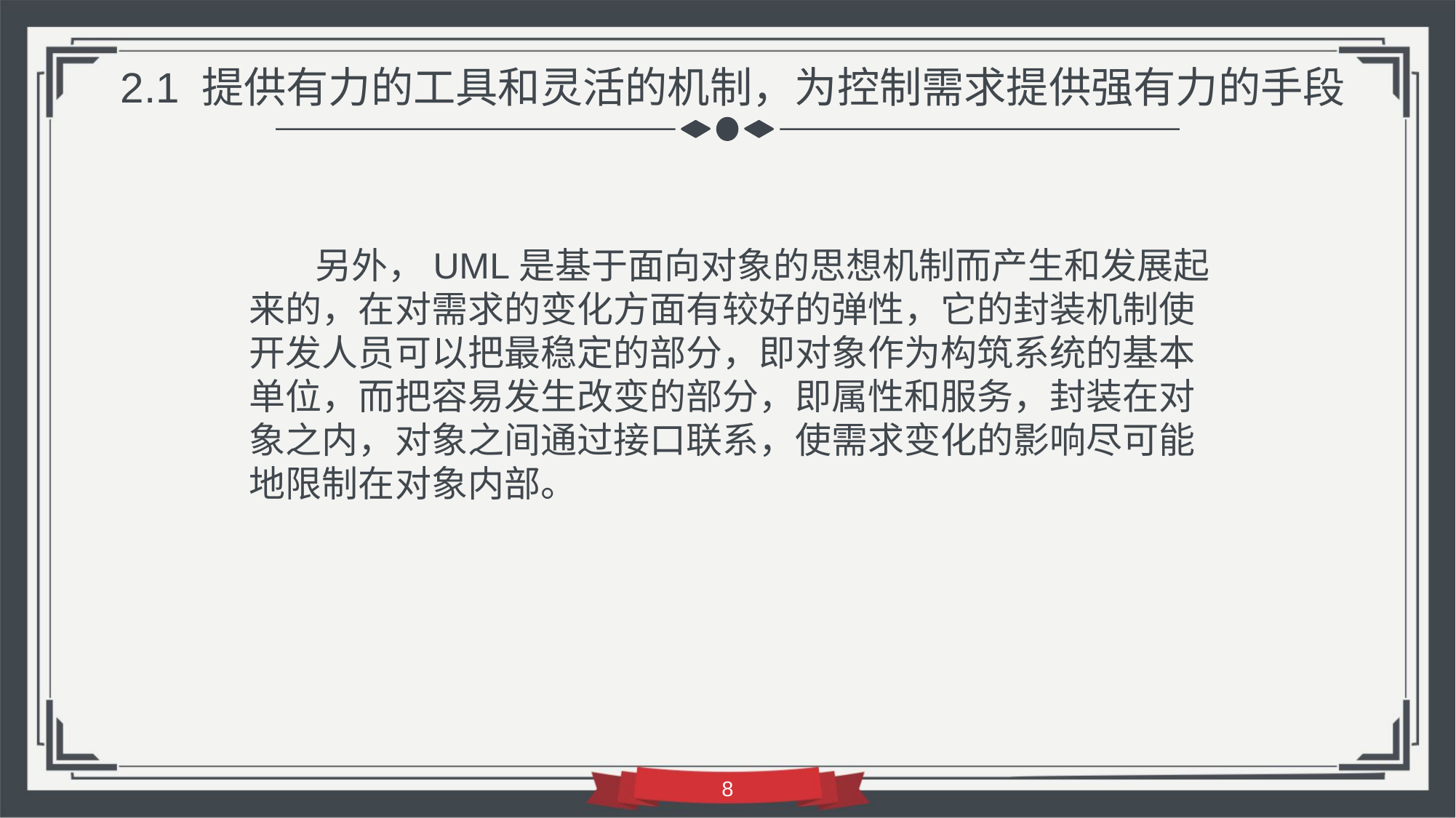

2.1 提供有力的工具和灵活的机制，为控制需求提供强有力的手段

       另外，UML是基于面向对象的思想机制而产生和发展起来的，在对需求的变化方面有较好的弹性，它的封装机制使开发人员可以把最稳定的部分，即对象作为构筑系统的基本单位，而把容易发生改变的部分，即属性和服务，封装在对象之内，对象之间通过接口联系，使需求变化的影响尽可能地限制在对象内部。